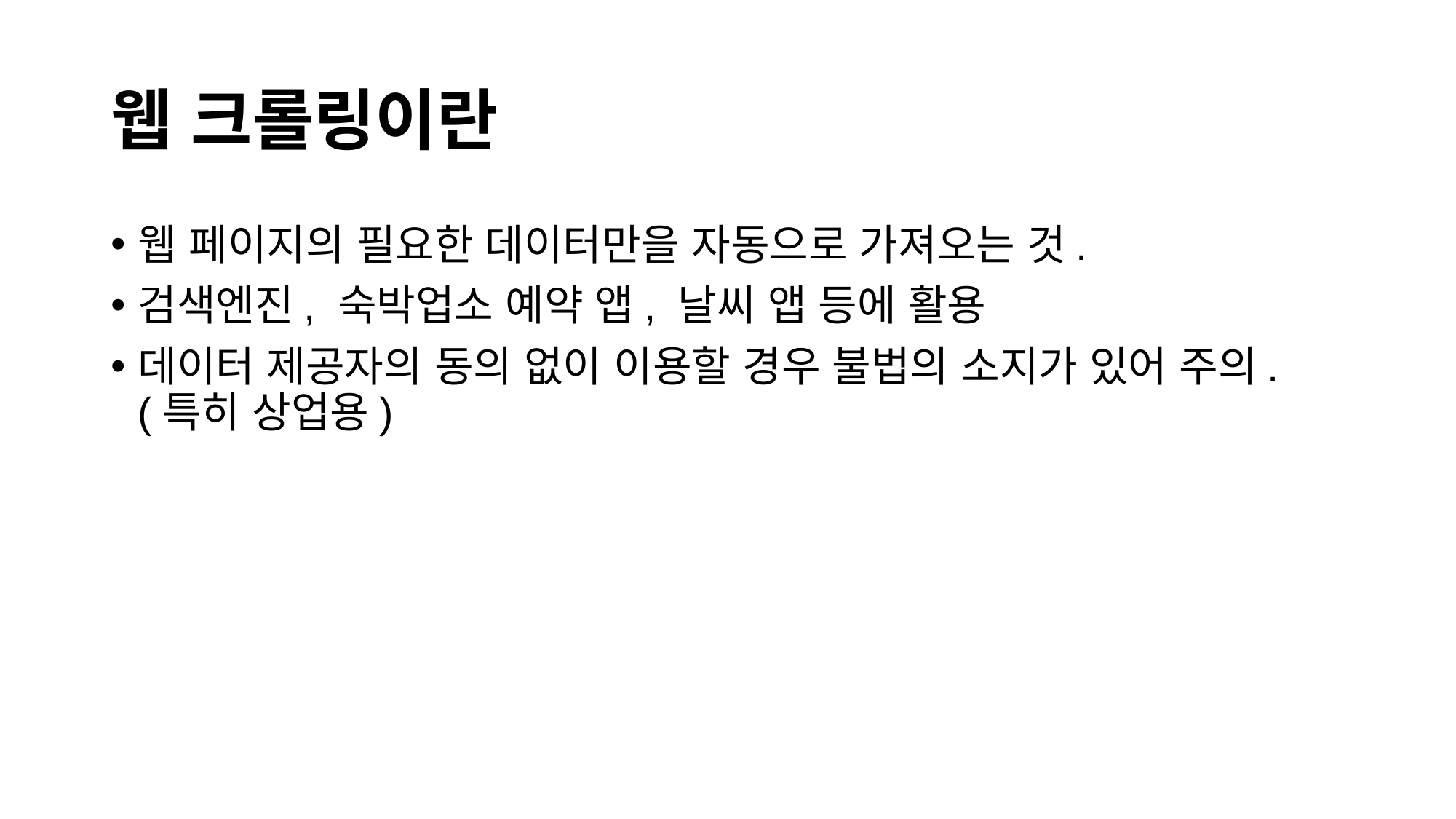

# 웹 크롤링이란
웹 페이지의 필요한 데이터만을 자동으로 가져오는 것.
검색엔진, 숙박업소 예약 앱, 날씨 앱 등에 활용
데이터 제공자의 동의 없이 이용할 경우 불법의 소지가 있어 주의.
(특히 상업용)